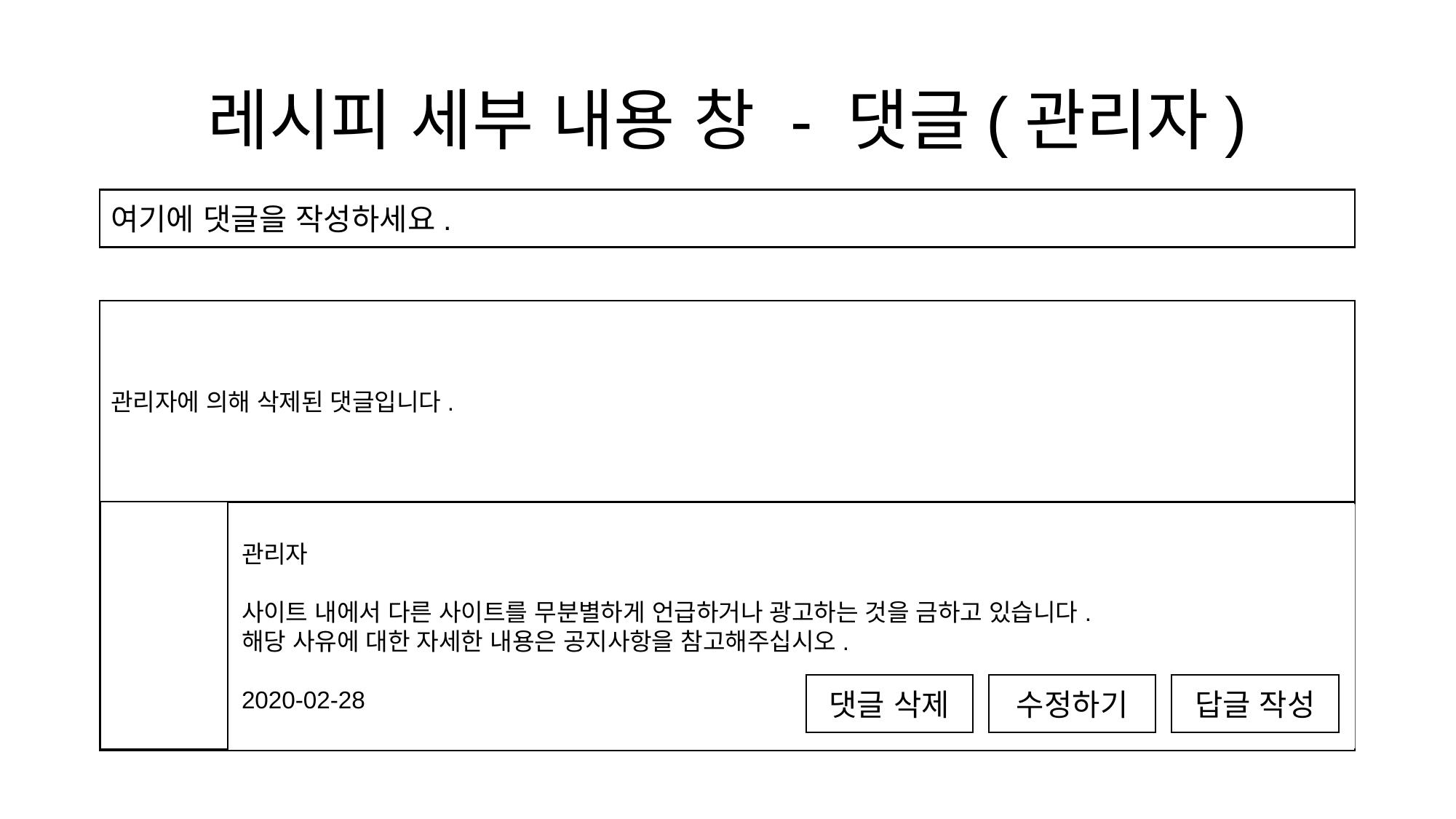

# 레시피 세부 내용 창 - 댓글(관리자)
여기에 댓글을 작성하세요.
관리자에 의해 삭제된 댓글입니다.

관리자

사이트 내에서 다른 사이트를 무분별하게 언급하거나 광고하는 것을 금하고 있습니다.
해당 사유에 대한 자세한 내용은 공지사항을 참고해주십시오.

2020-02-28
댓글 삭제
수정하기
답글 작성